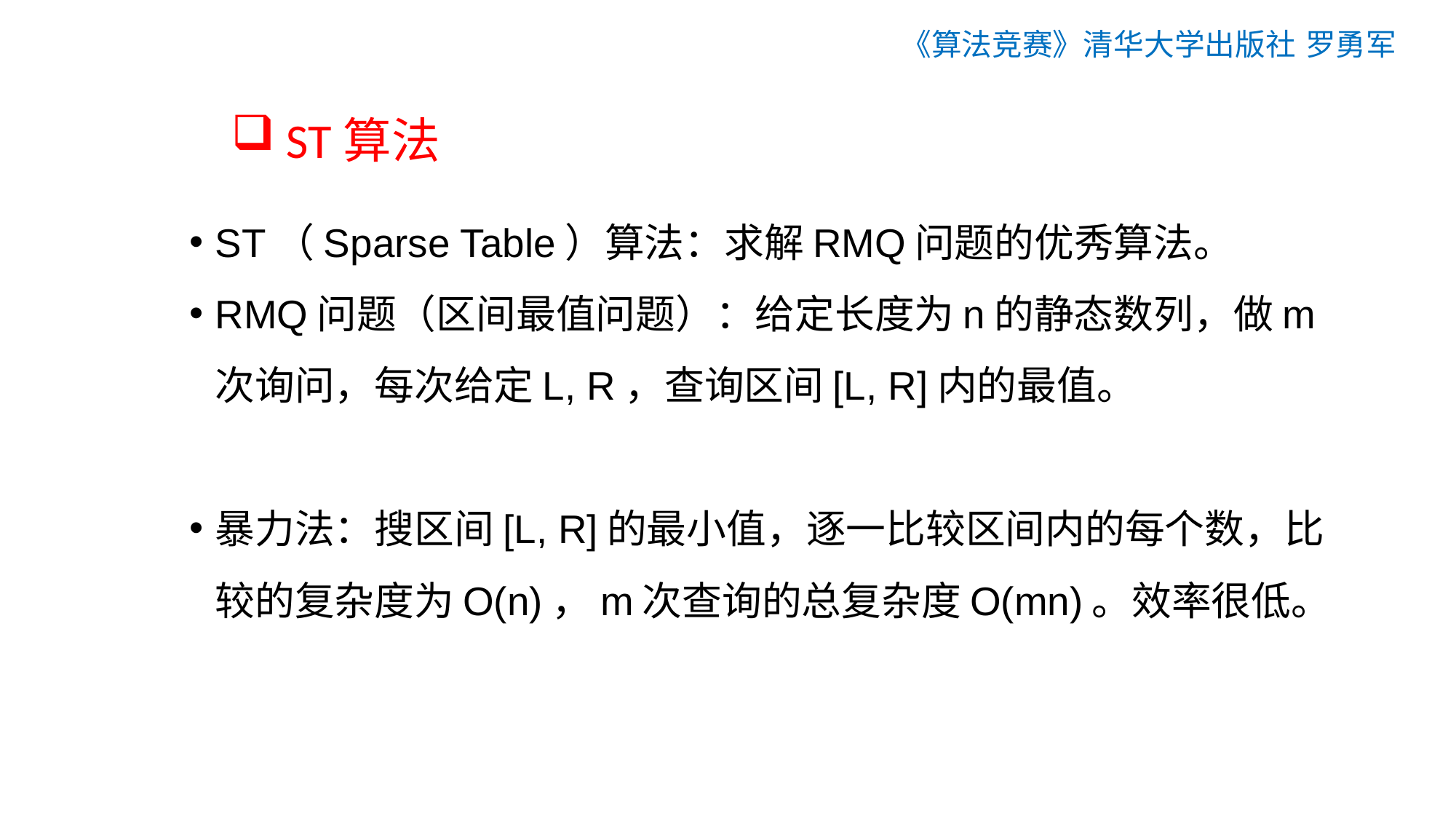

《算法竞赛》清华大学出版社 罗勇军
# ST算法
ST（Sparse Table）算法：求解RMQ问题的优秀算法。
RMQ问题（区间最值问题）：给定长度为n的静态数列，做m次询问，每次给定L, R，查询区间[L, R]内的最值。

暴力法：搜区间[L, R]的最小值，逐一比较区间内的每个数，比较的复杂度为O(n)，m次查询的总复杂度O(mn)。效率很低。